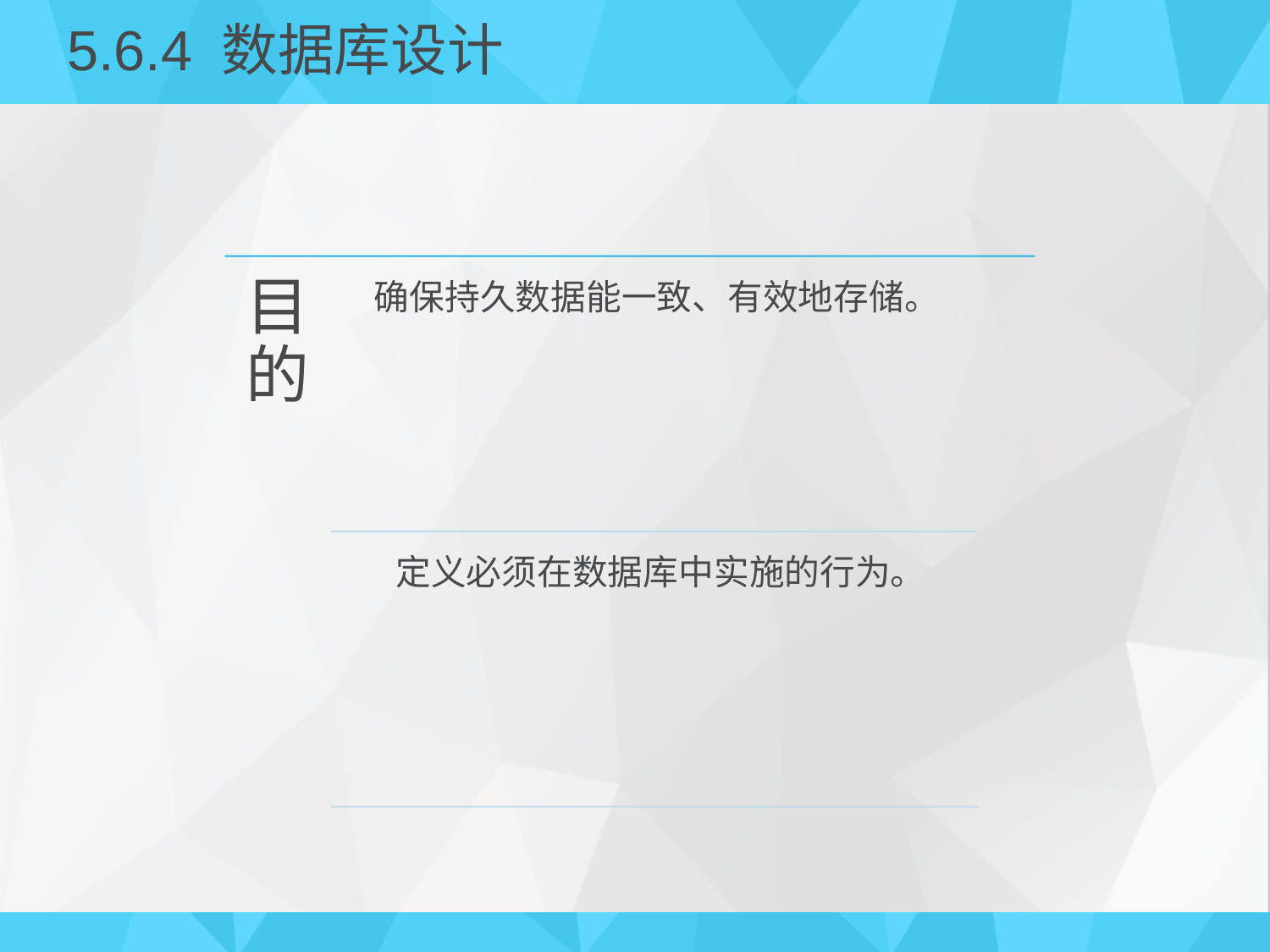

# 5.6.4 数据库设计
目的
确保持久数据能一致、有效地存储。
定义必须在数据库中实施的行为。